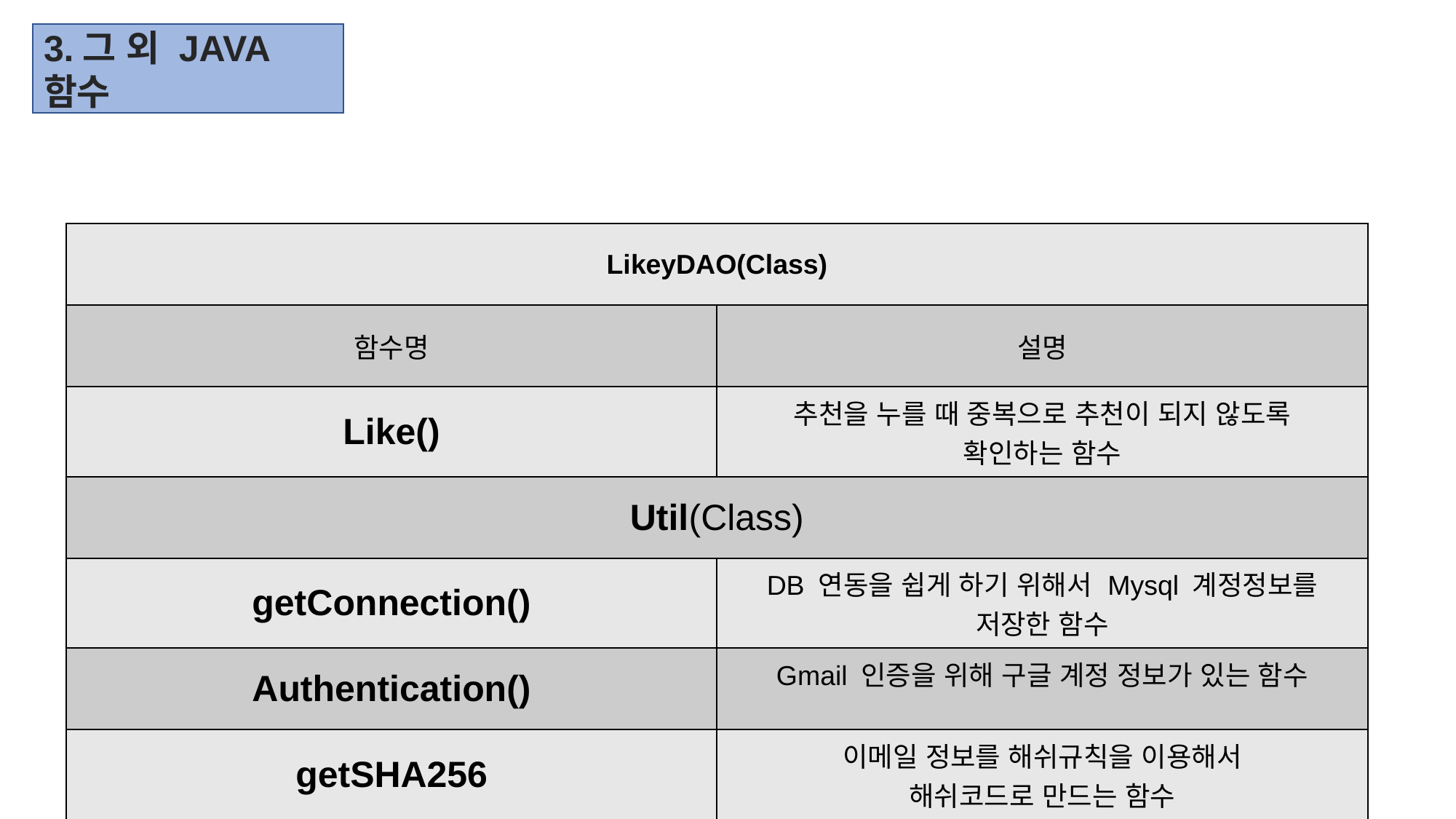

3.그 외 JAVA함수
| LikeyDAO(Class) |  |
| --- | --- |
| 함수명 | 설명 |
| Like() | 추천을 누를 때 중복으로 추천이 되지 않도록 확인하는 함수 |
| Util(Class) |  |
| getConnection() | DB 연동을 쉽게 하기 위해서 Mysql 계정정보를 저장한 함수 |
| Authentication() | Gmail 인증을 위해 구글 계정 정보가 있는 함수 |
| getSHA256 | 이메일 정보를 해쉬규칙을 이용해서 해쉬코드로 만드는 함수 |